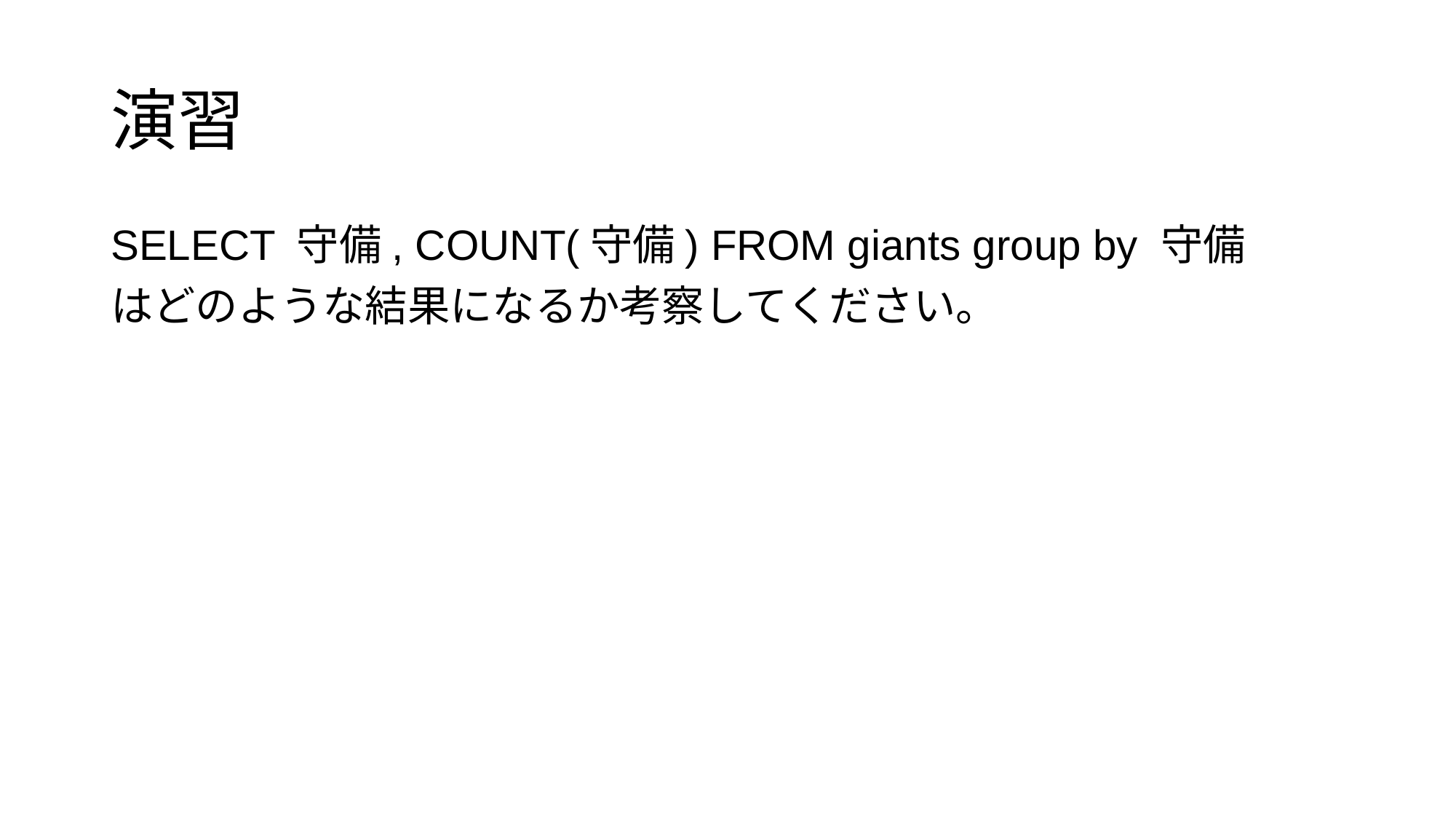

# 演習
SELECT 守備, COUNT(守備) FROM giants group by 守備
はどのような結果になるか考察してください。